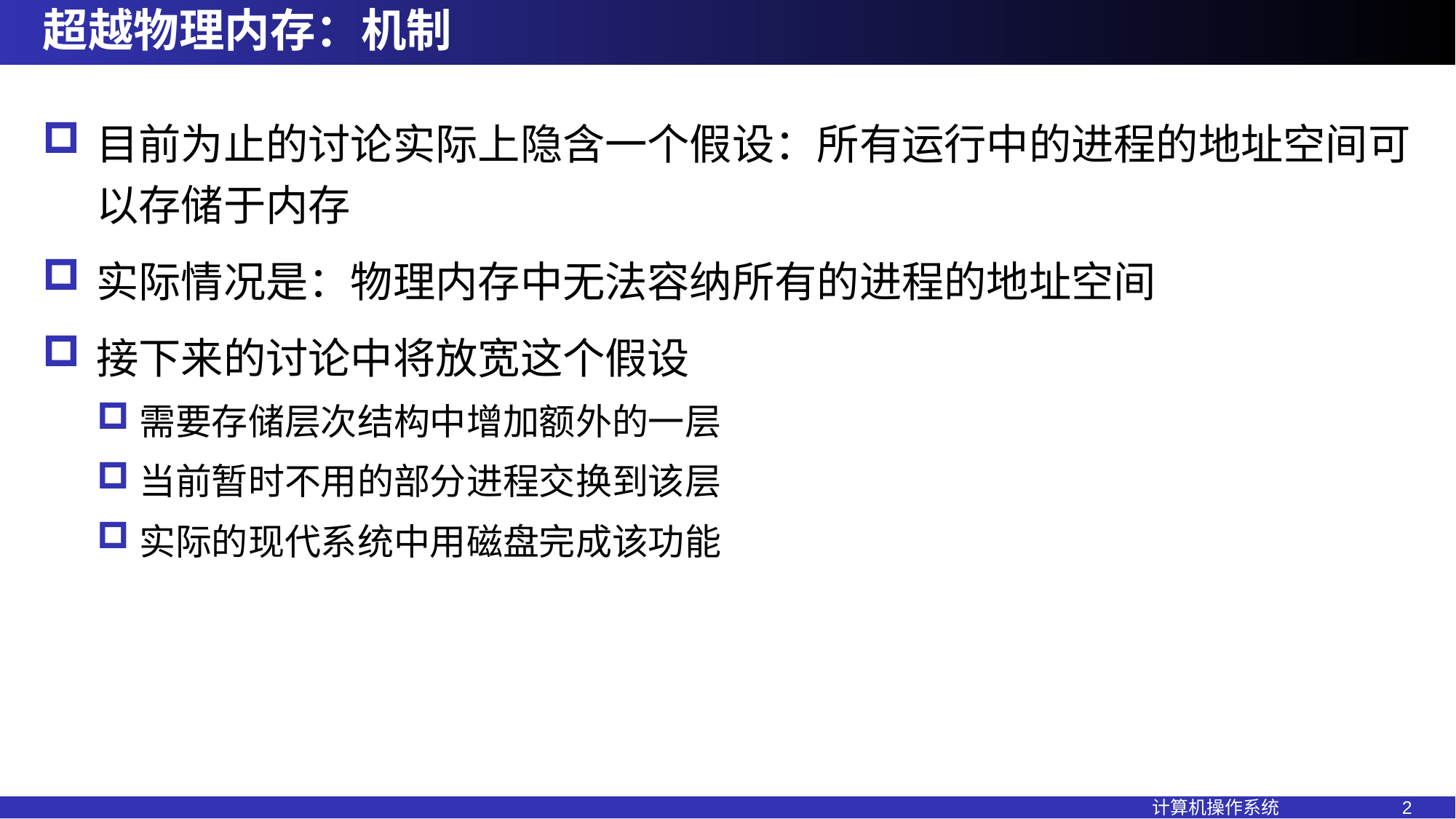

# 超越物理内存：机制
目前为止的讨论实际上隐含一个假设：所有运行中的进程的地址空间可以存储于内存
实际情况是：物理内存中无法容纳所有的进程的地址空间
接下来的讨论中将放宽这个假设
需要存储层次结构中增加额外的一层
当前暂时不用的部分进程交换到该层
实际的现代系统中用磁盘完成该功能

计算机操作系统                     2